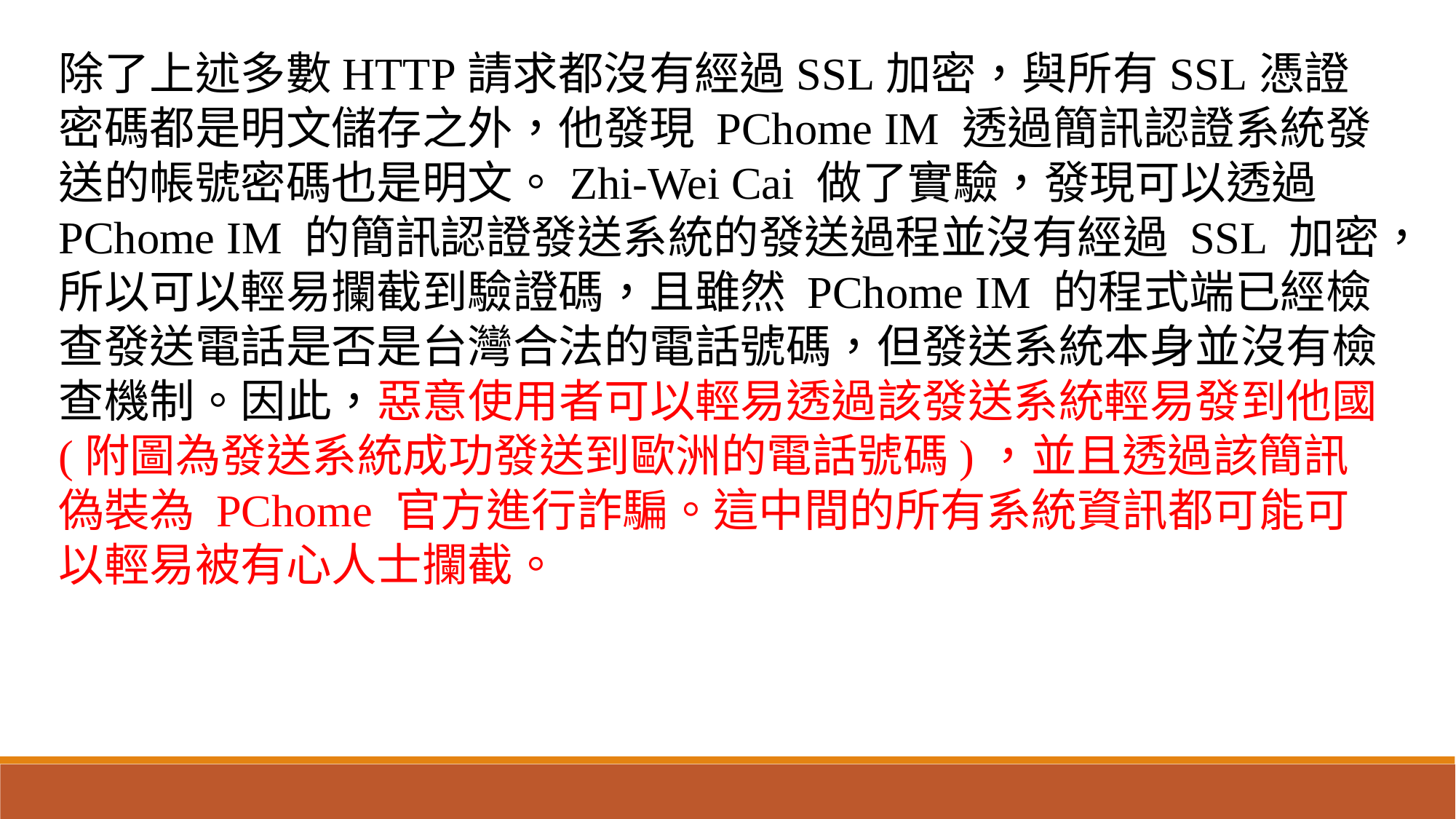

除了上述多數HTTP請求都沒有經過SSL加密，與所有SSL憑證密碼都是明文儲存之外，他發現 PChome IM 透過簡訊認證系統發送的帳號密碼也是明文。Zhi-Wei Cai 做了實驗，發現可以透過 PChome IM 的簡訊認證發送系統的發送過程並沒有經過 SSL 加密，所以可以輕易攔截到驗證碼，且雖然 PChome IM 的程式端已經檢查發送電話是否是台灣合法的電話號碼，但發送系統本身並沒有檢查機制。因此，惡意使用者可以輕易透過該發送系統輕易發到他國(附圖為發送系統成功發送到歐洲的電話號碼)，並且透過該簡訊偽裝為 PChome 官方進行詐騙。這中間的所有系統資訊都可能可以輕易被有心人士攔截。